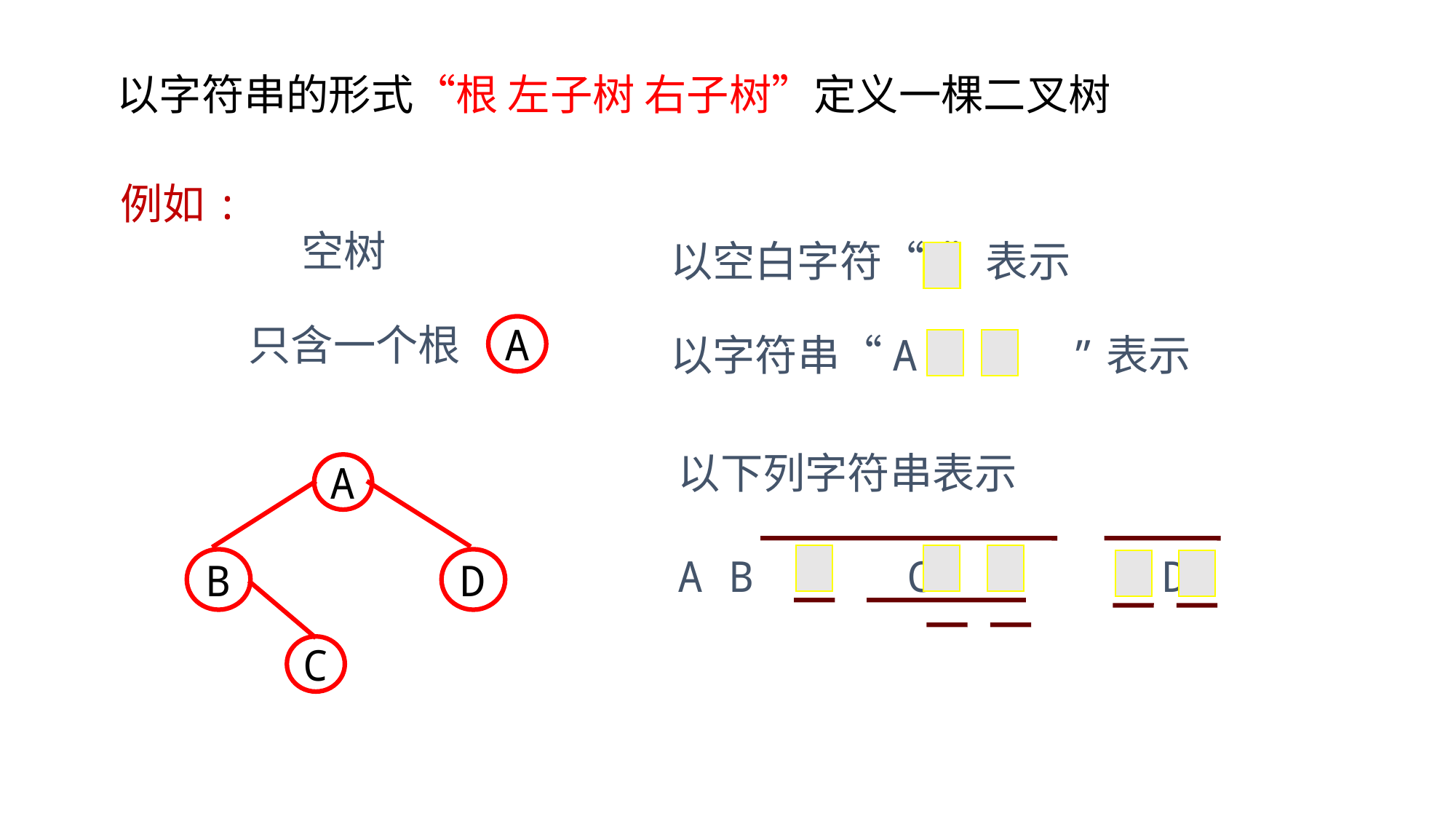

以字符串的形式“根 左子树 右子树”定义一棵二叉树
例如:
空树
以空白字符“  ”表示

只含一个根
以字符串“A      ”表示
A

以下列字符串表示
A

B
D

C
A B      C         D